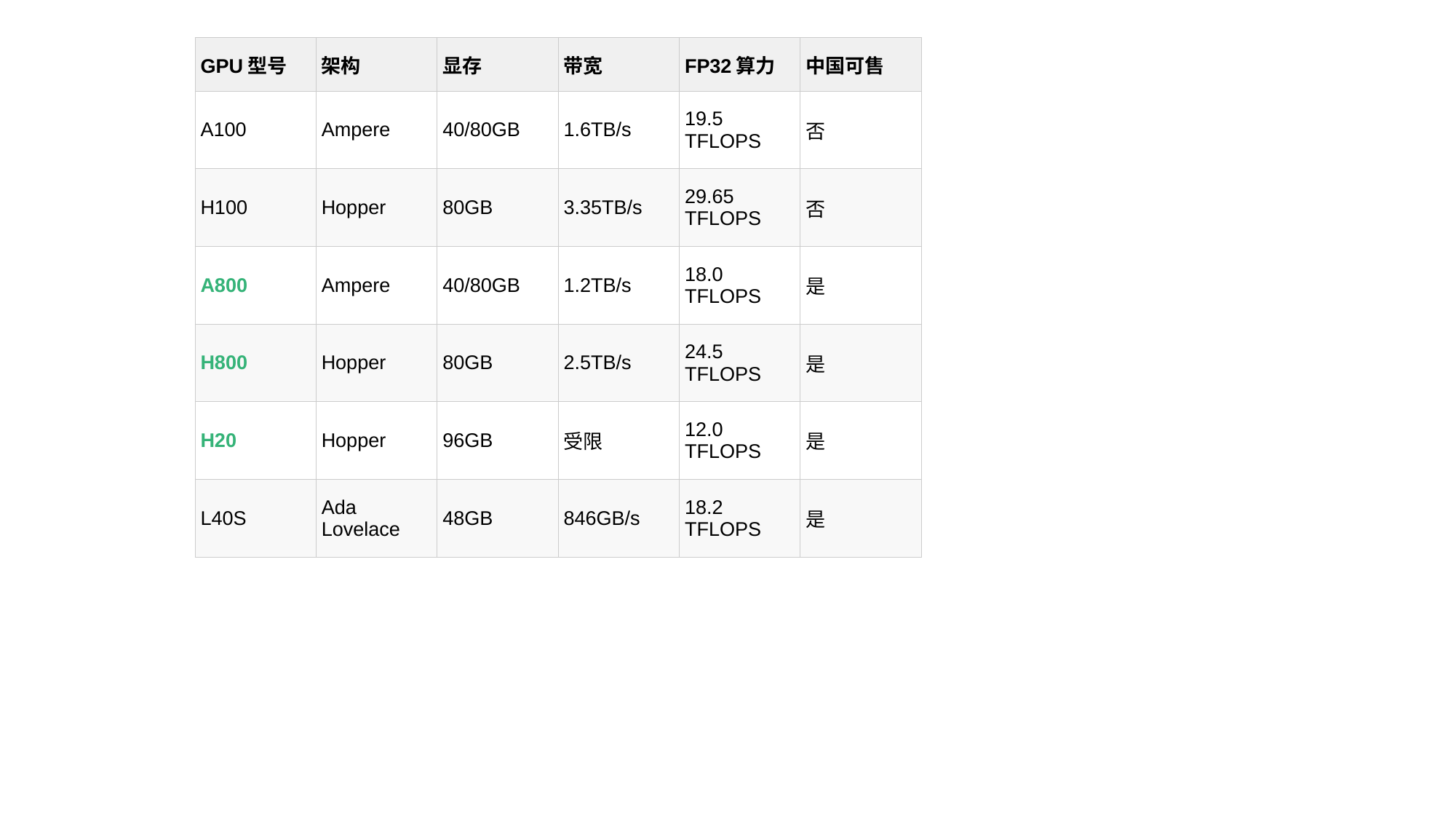

| GPU型号 | 架构 | 显存 | 带宽 | FP32算力 | 中国可售 |
| --- | --- | --- | --- | --- | --- |
| A100 | Ampere | 40/80GB | 1.6TB/s | 19.5 TFLOPS | 否 |
| H100 | Hopper | 80GB | 3.35TB/s | 29.65 TFLOPS | 否 |
| A800 | Ampere | 40/80GB | 1.2TB/s | 18.0 TFLOPS | 是 |
| H800 | Hopper | 80GB | 2.5TB/s | 24.5 TFLOPS | 是 |
| H20 | Hopper | 96GB | 受限 | 12.0 TFLOPS | 是 |
| L40S | Ada Lovelace | 48GB | 846GB/s | 18.2 TFLOPS | 是 |